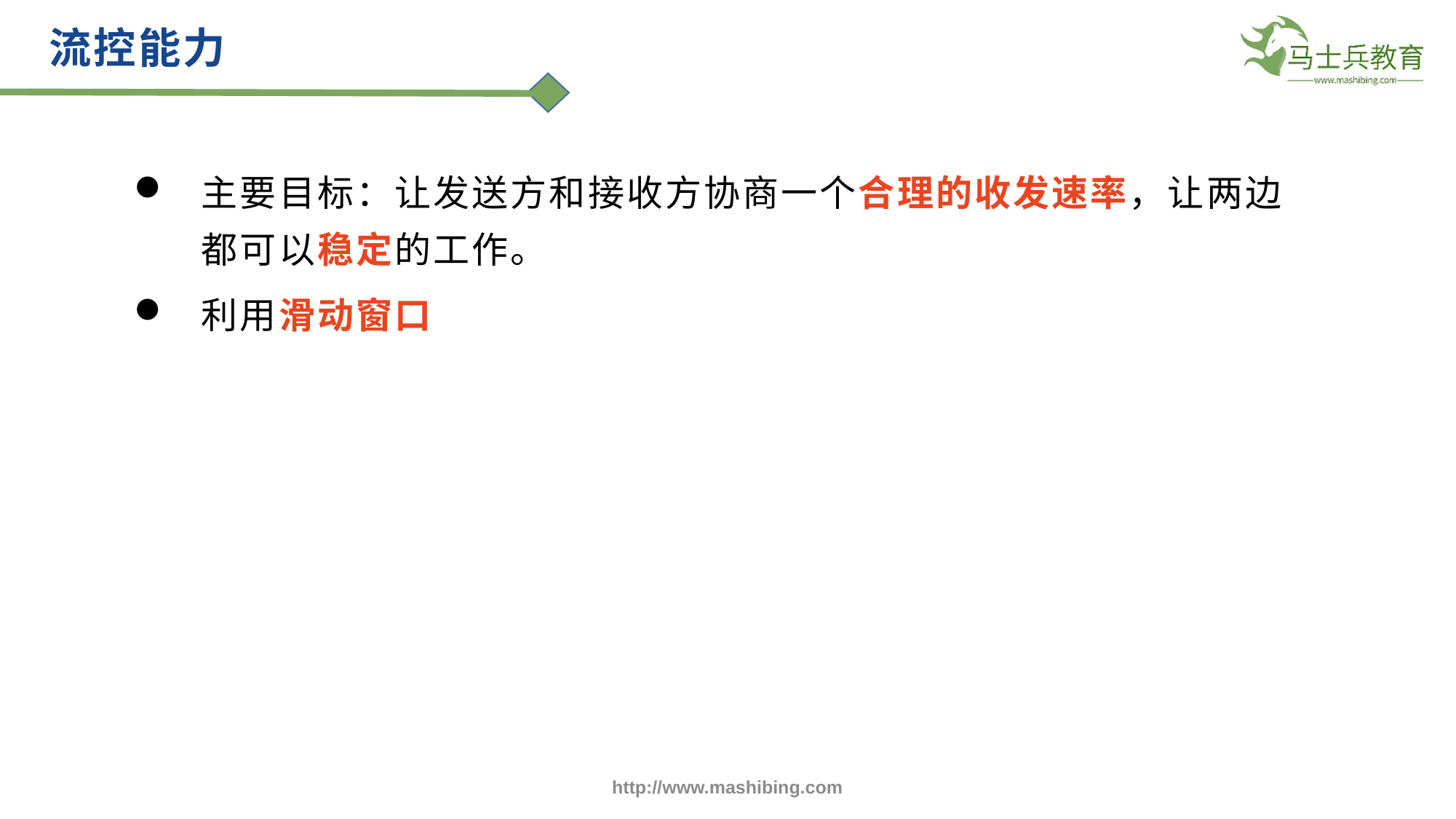

流控能力
主要目标：让发送方和接收方协商一个合理的收发速率，让两边都可以稳定的工作。
利用滑动窗口